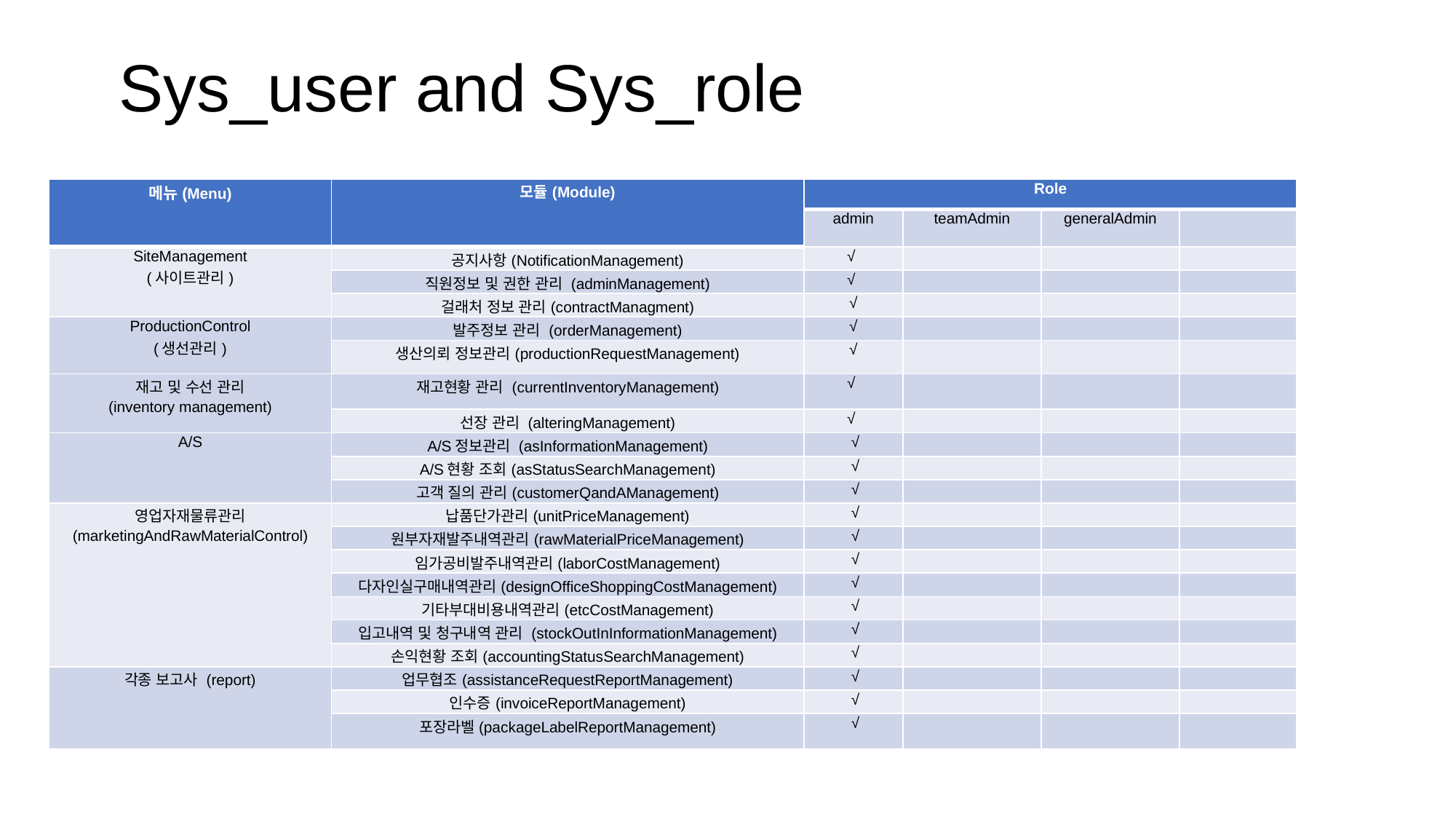

# Sys_user and Sys_role
| 메뉴(Menu) | 모듈(Module) | Role |  |  |  |
| --- | --- | --- | --- | --- | --- |
|  |  | admin | teamAdmin | generalAdmin |  |
| SiteManagement (사이트관리) | 공지사항(NotificationManagement) | √ |  |  |  |
|  | 직원정보 및 권한 관리 (adminManagement) | √ |  |  |  |
|  | 걸래처 정보 관리(contractManagment) | √ |  |  |  |
| ProductionControl (생선관리) | 발주정보 관리 (orderManagement) | √ |  |  |  |
|  | 생산의뢰 정보관리(productionRequestManagement) | √ |  |  |  |
| 재고 및 수선 관리 (inventory management) | 재고현황 관리 (currentInventoryManagement) | √ |  |  |  |
|  | 선장 관리 (alteringManagement) | √ |  |  |  |
| A/S | A/S정보관리 (asInformationManagement) | √ |  |  |  |
|  | A/S현황 조회(asStatusSearchManagement) | √ |  |  |  |
|  | 고객 질의 관리(customerQandAManagement) | √ |  |  |  |
| 영업자재물류관리 (marketingAndRawMaterialControl) | 납품단가관리(unitPriceManagement) | √ |  |  |  |
|  | 원부자재발주내역관리(rawMaterialPriceManagement) | √ |  |  |  |
|  | 임가공비발주내역관리(laborCostManagement) | √ |  |  |  |
|  | 다자인실구매내역관리(designOfficeShoppingCostManagement) | √ |  |  |  |
|  | 기타부대비용내역관리(etcCostManagement) | √ |  |  |  |
|  | 입고내역 및 청구내역 관리 (stockOutInInformationManagement) | √ |  |  |  |
|  | 손익현황 조회(accountingStatusSearchManagement) | √ |  |  |  |
| 각종 보고사 (report) | 업무협조(assistanceRequestReportManagement) | √ |  |  |  |
|  | 인수증(invoiceReportManagement) | √ |  |  |  |
|  | 포장라벨(packageLabelReportManagement) | √ |  |  |  |